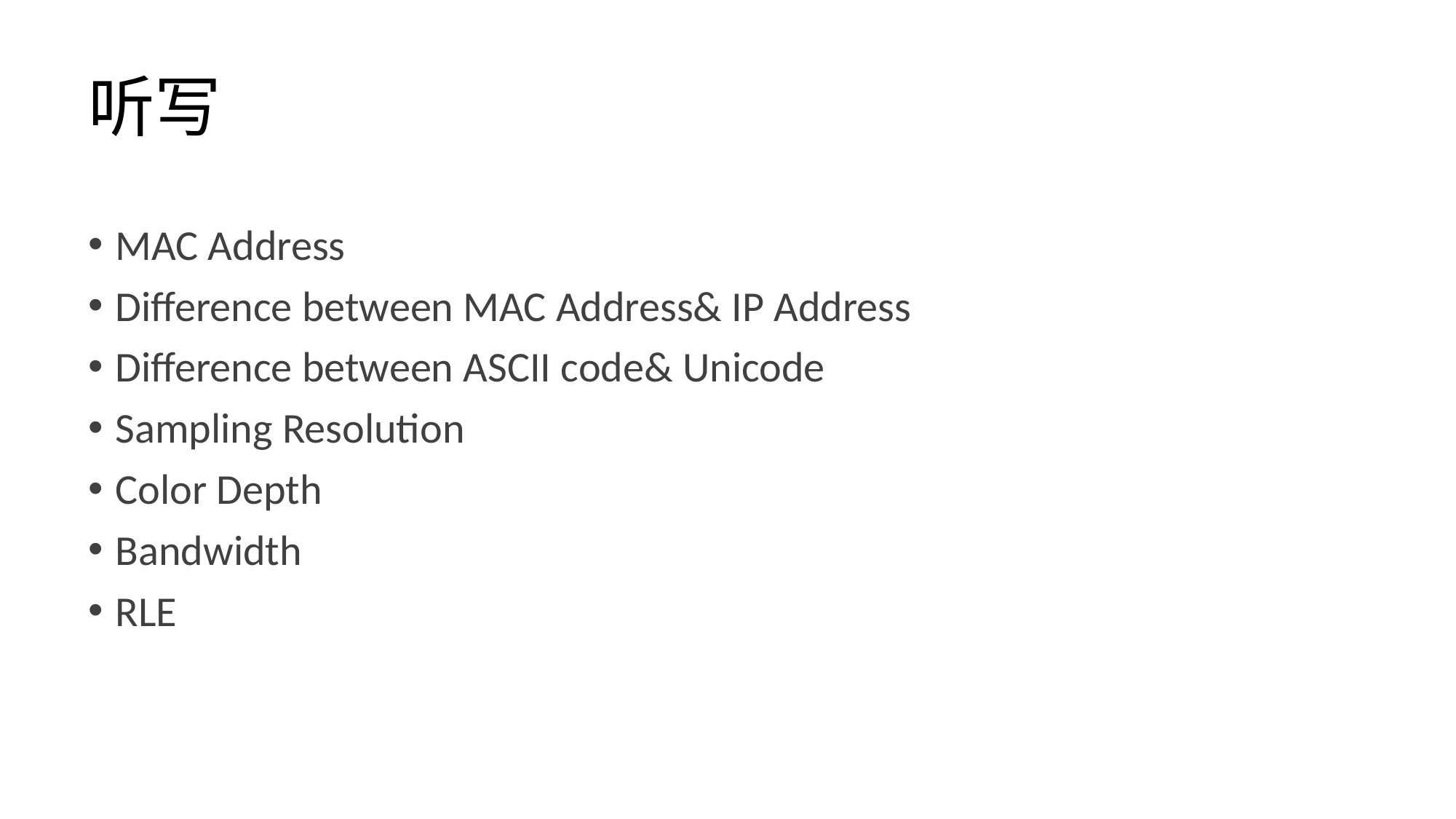

# 听写
MAC Address
Difference between MAC Address& IP Address
Difference between ASCII code& Unicode
Sampling Resolution
Color Depth
Bandwidth
RLE